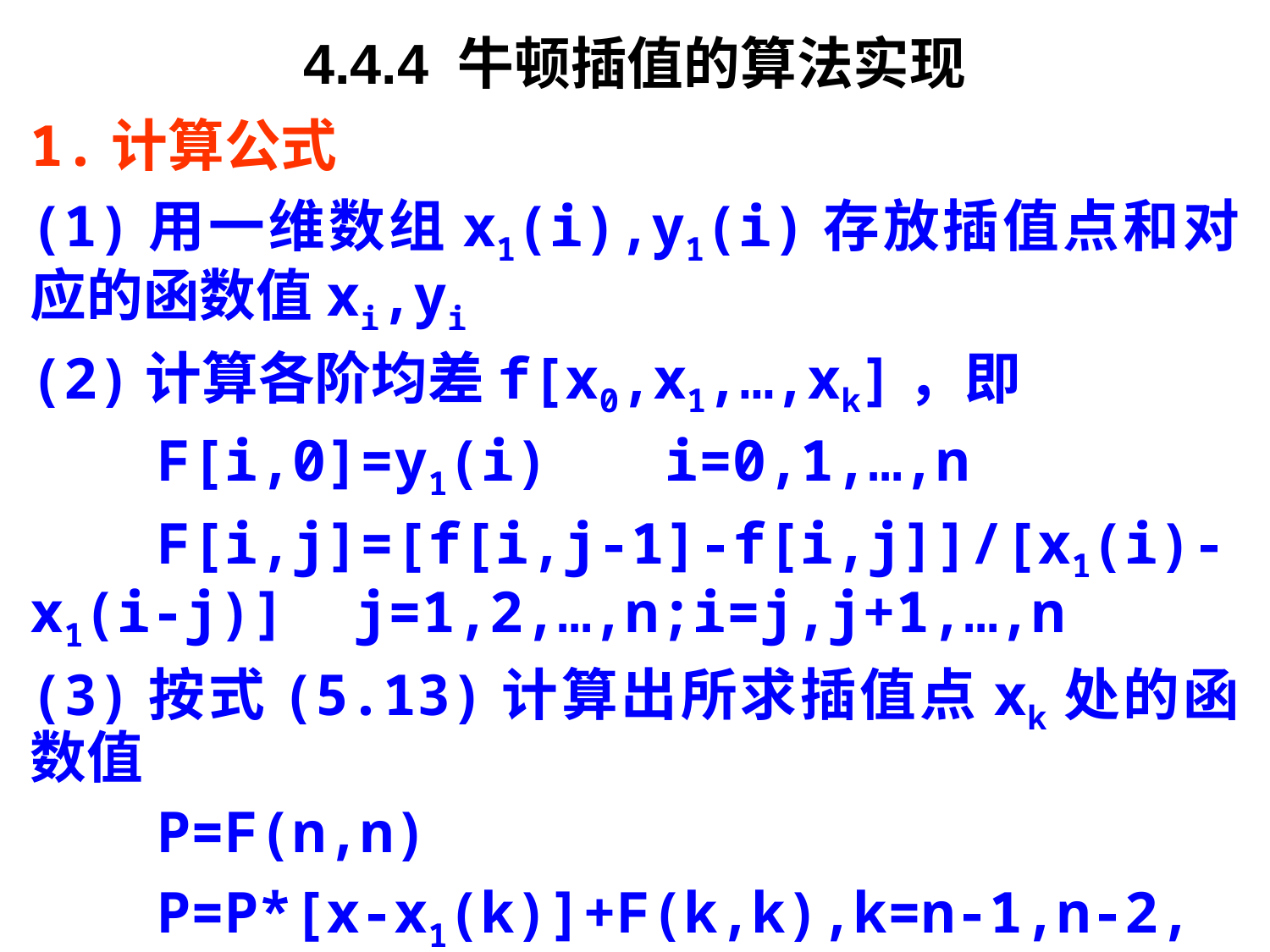

# 4.4.4 牛顿插值的算法实现
1.计算公式
(1)用一维数组x1(i),y1(i)存放插值点和对应的函数值xi,yi
(2)计算各阶均差f[x0,x1,…,xk]，即
	F[i,0]=y1(i)	i=0,1,…,n
	F[i,j]=[f[i,j-1]-f[i,j]]/[x1(i)-x1(i-j)]  j=1,2,…,n;i=j,j+1,…,n
(3)按式(5.13)计算出所求插值点xk处的函数值
	P=F(n,n)
	P=P*[x-x1(k)]+F(k,k),k=n-1,n-2,…,0